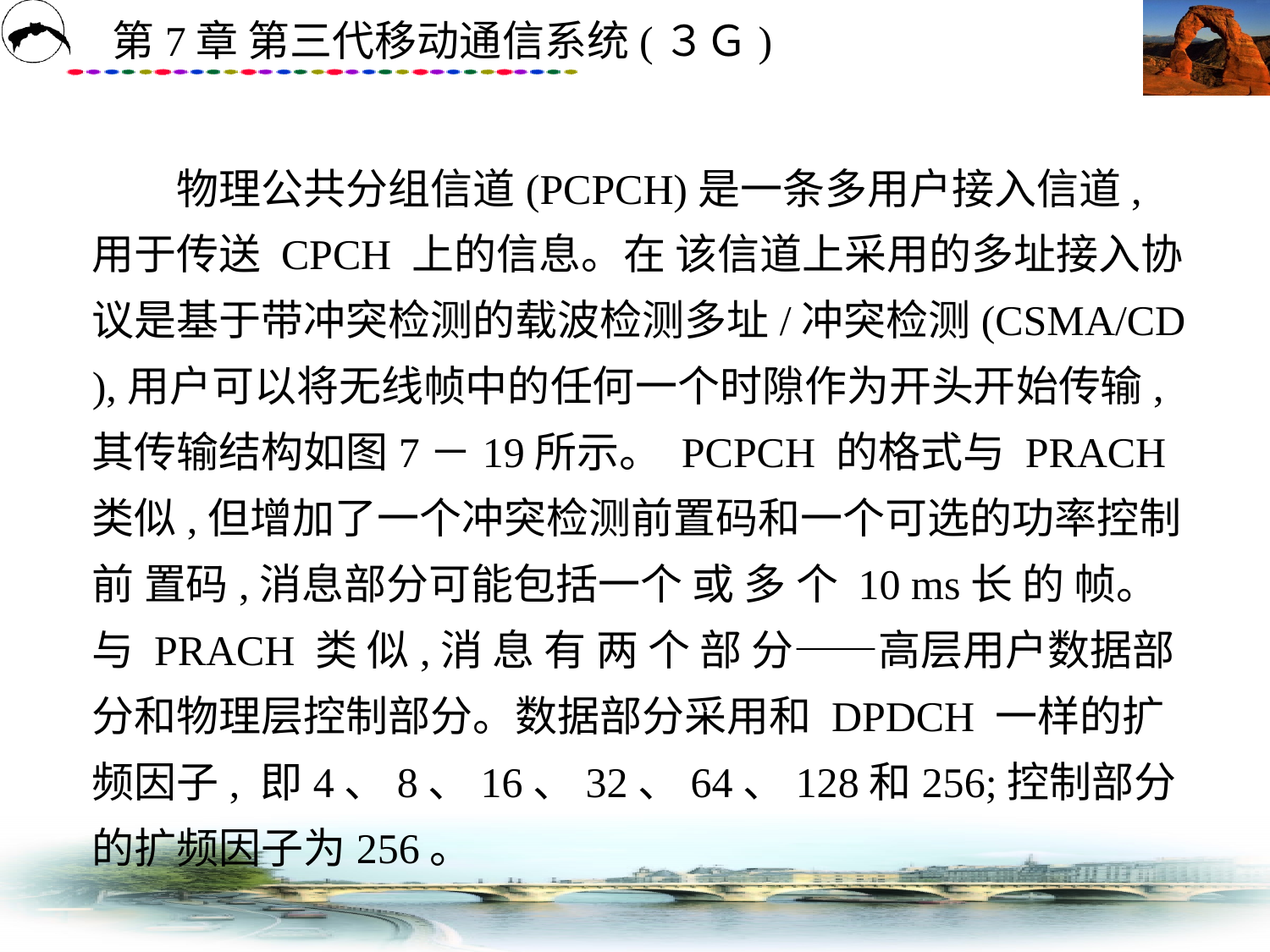

# 物理公共分组信道(PCPCH)是一条多用户接入信道,用于传送 CPCH 上的信息。在 该信道上采用的多址接入协议是基于带冲突检测的载波检测多址/冲突检测(CSMA/CD),用户可以将无线帧中的任何一个时隙作为开头开始传输,其传输结构如图7－19所示。 PCPCH 的格式与 PRACH 类似,但增加了一个冲突检测前置码和一个可选的功率控制前 置码,消息部分可能包括一个 或 多 个 10 ms长 的 帧。与 PRACH 类 似,消 息 有 两 个 部 分——高层用户数据部分和物理层控制部分。数据部分采用和 DPDCH 一样的扩频因子, 即4、8、16、32、64、128和256;控制部分的扩频因子为256。